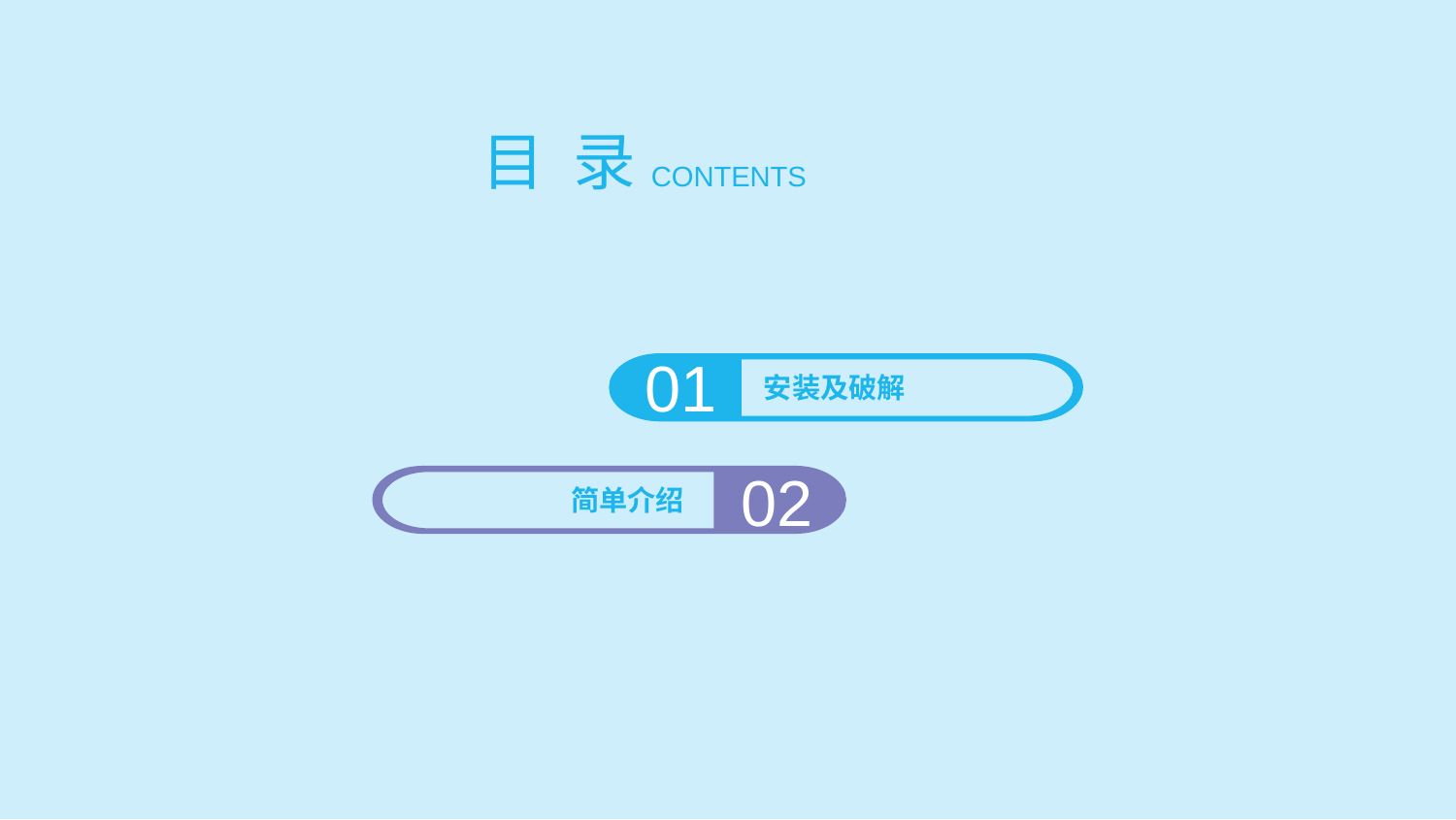

目  录
CONTENTS
01
安装及破解
02
简单介绍